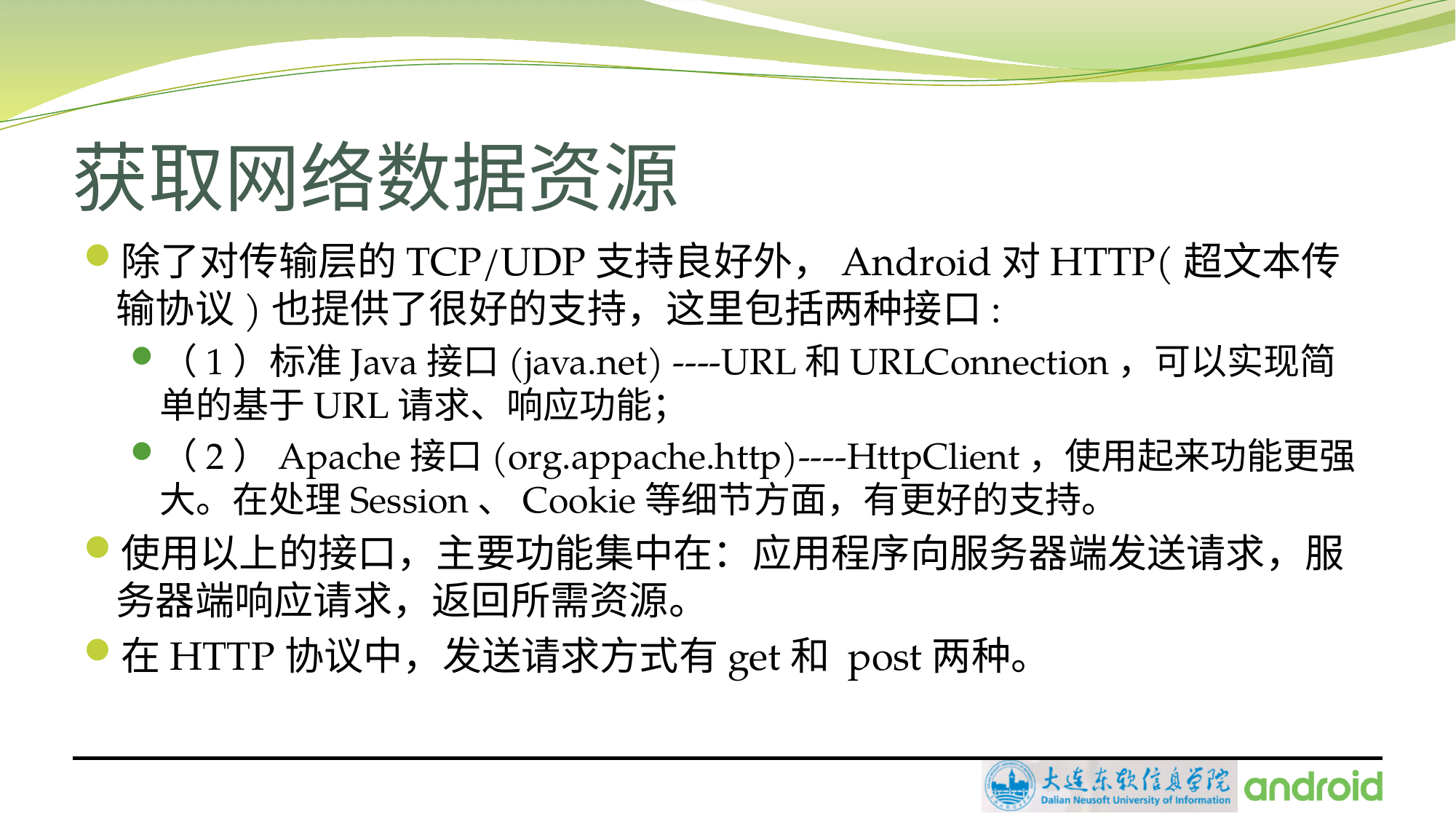

# 获取网络数据资源
除了对传输层的TCP/UDP支持良好外，Android对HTTP(超文本传输协议)也提供了很好的支持，这里包括两种接口:
（1）标准Java接口(java.net) ----URL和URLConnection，可以实现简单的基于URL请求、响应功能；
（2）Apache接口(org.appache.http)----HttpClient，使用起来功能更强大。在处理Session、Cookie等细节方面，有更好的支持。
使用以上的接口，主要功能集中在：应用程序向服务器端发送请求，服务器端响应请求，返回所需资源。
在HTTP协议中，发送请求方式有get和 post两种。